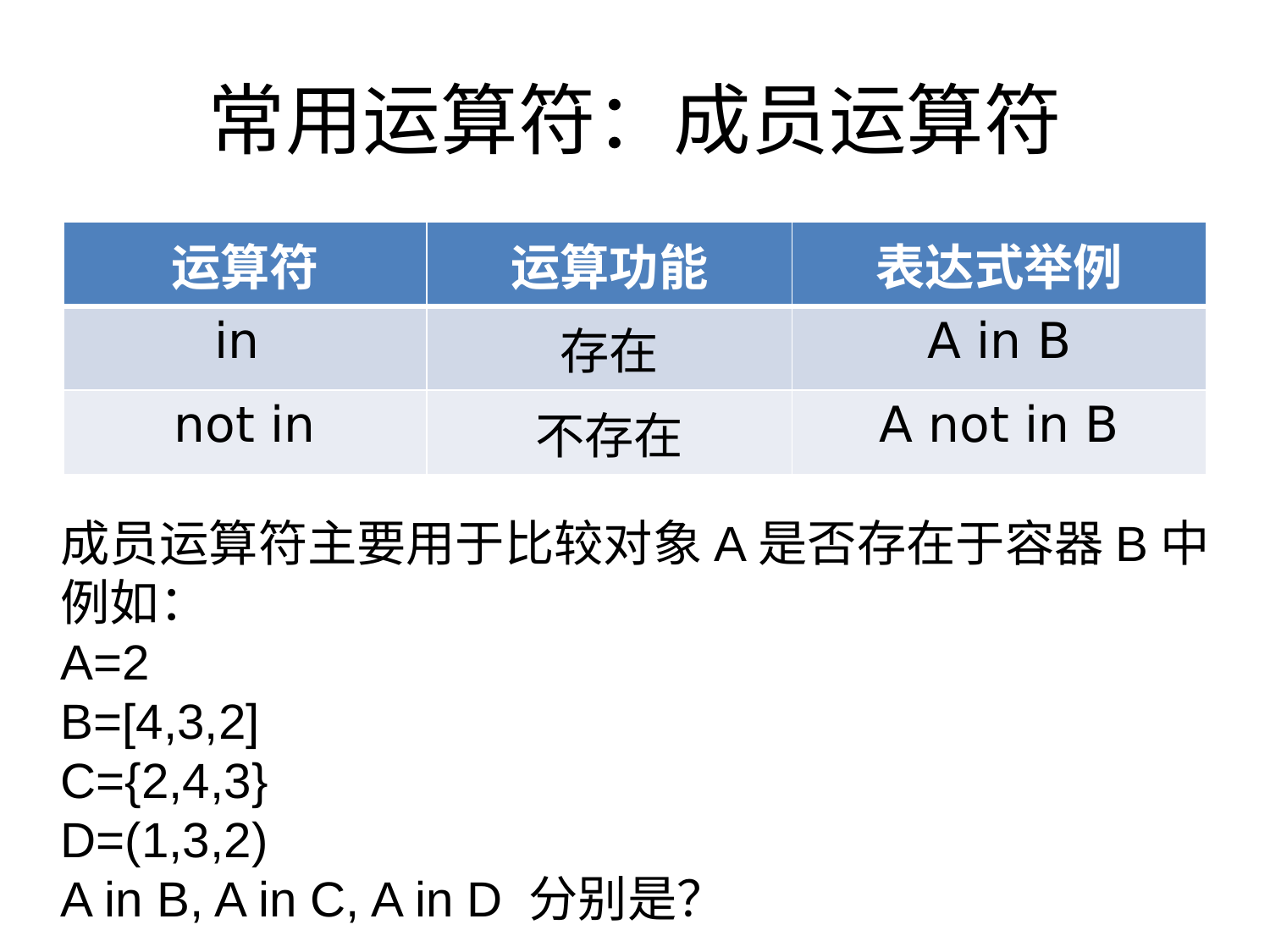

# 常用运算符：成员运算符
| 运算符 | 运算功能 | 表达式举例 |
| --- | --- | --- |
| in | 存在 | A in B |
| not in | 不存在 | A not in B |
成员运算符主要用于比较对象A是否存在于容器B中
例如：
A=2
B=[4,3,2]
C={2,4,3}
D=(1,3,2)
A in B, A in C, A in D 分别是？